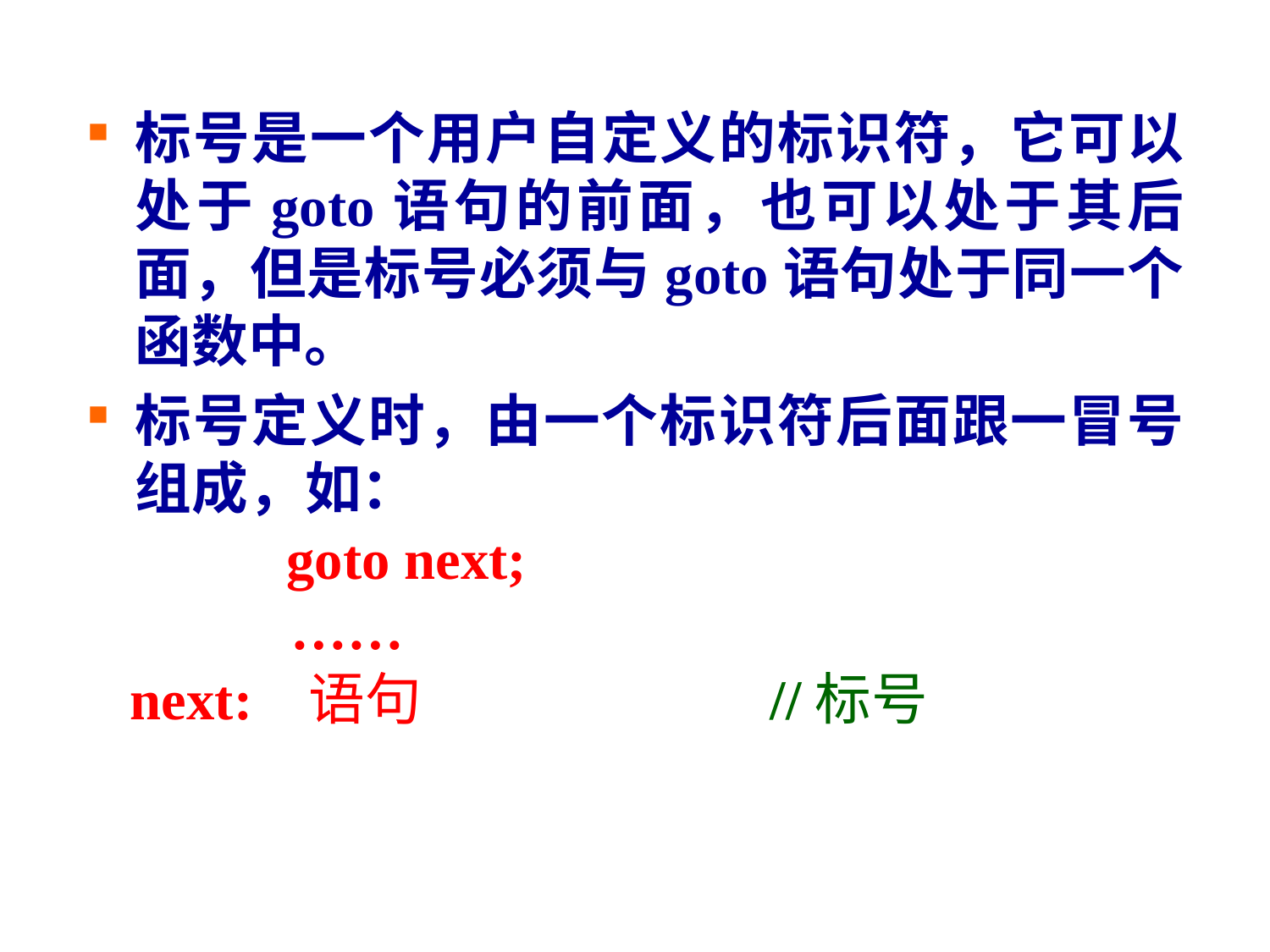

标号是一个用户自定义的标识符，它可以处于goto语句的前面，也可以处于其后面，但是标号必须与goto语句处于同一个函数中。
标号定义时，由一个标识符后面跟一冒号组成，如：
              goto next;
 	           ……
   next:   语句 			//标号

51